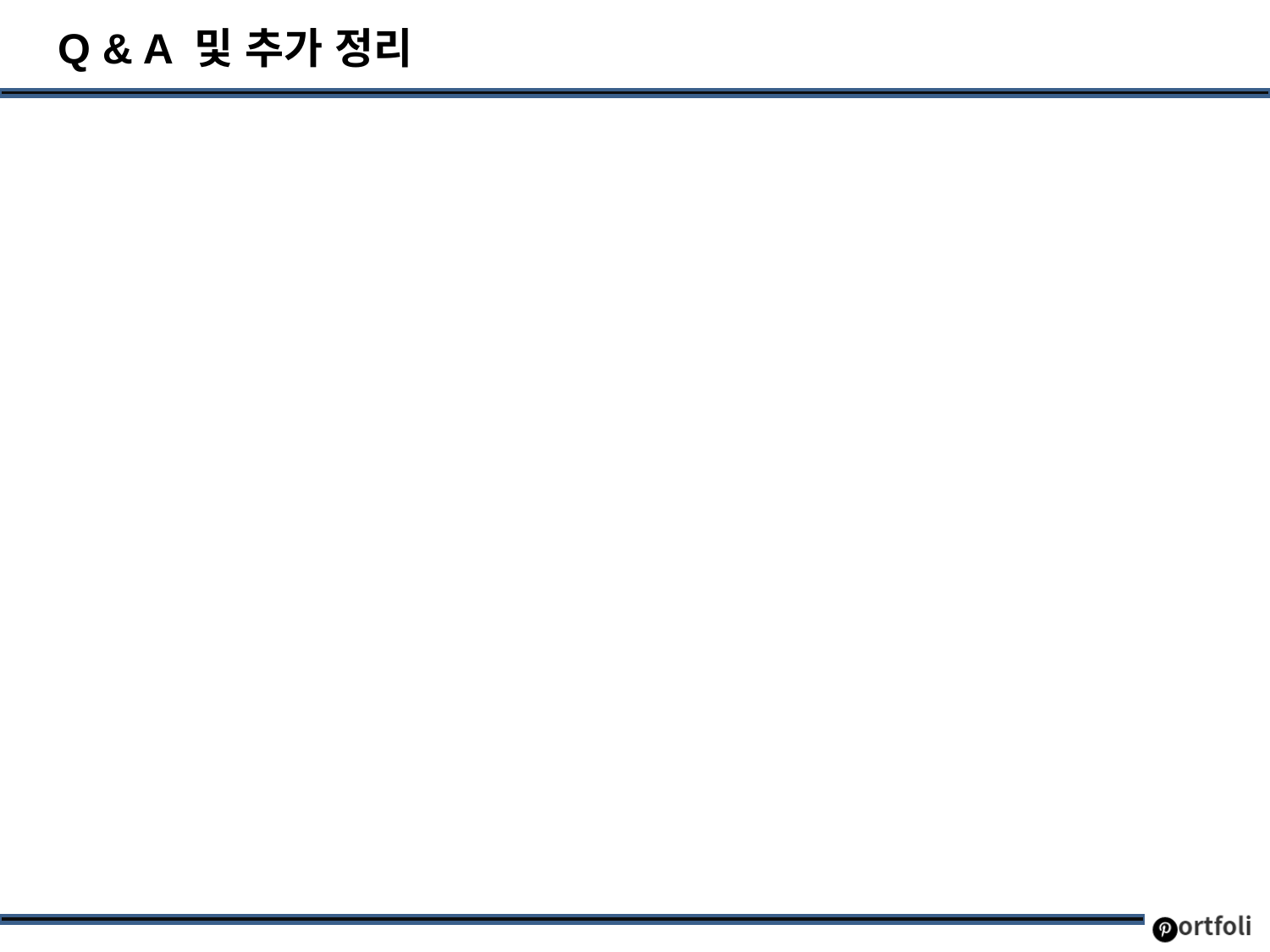

# Q & A 및 추가 정리